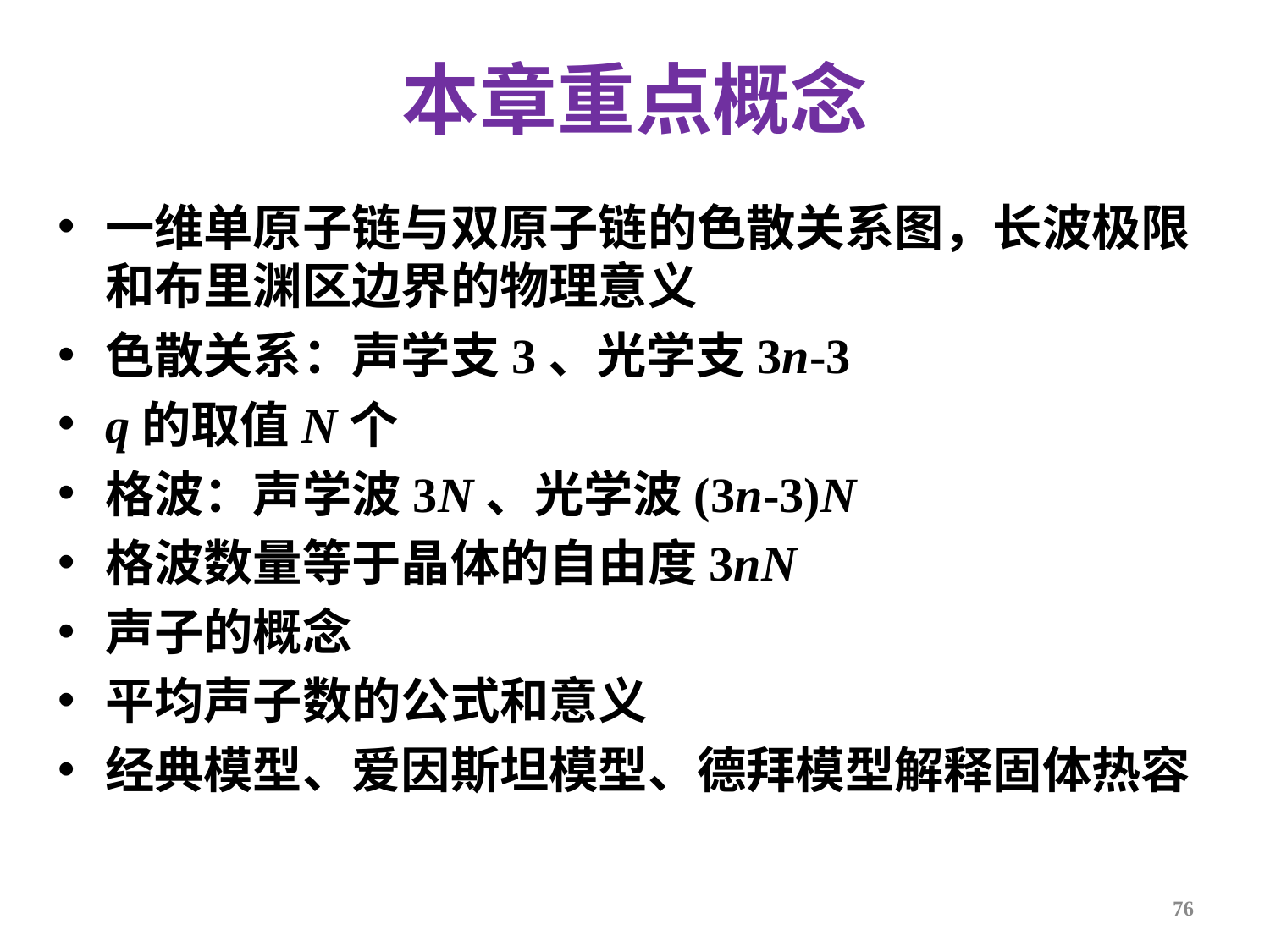

# 本章重点概念
一维单原子链与双原子链的色散关系图，长波极限和布里渊区边界的物理意义
色散关系：声学支3、光学支3n-3
q的取值N个
格波：声学波3N、光学波(3n-3)N
格波数量等于晶体的自由度3nN
声子的概念
平均声子数的公式和意义
经典模型、爱因斯坦模型、德拜模型解释固体热容

76